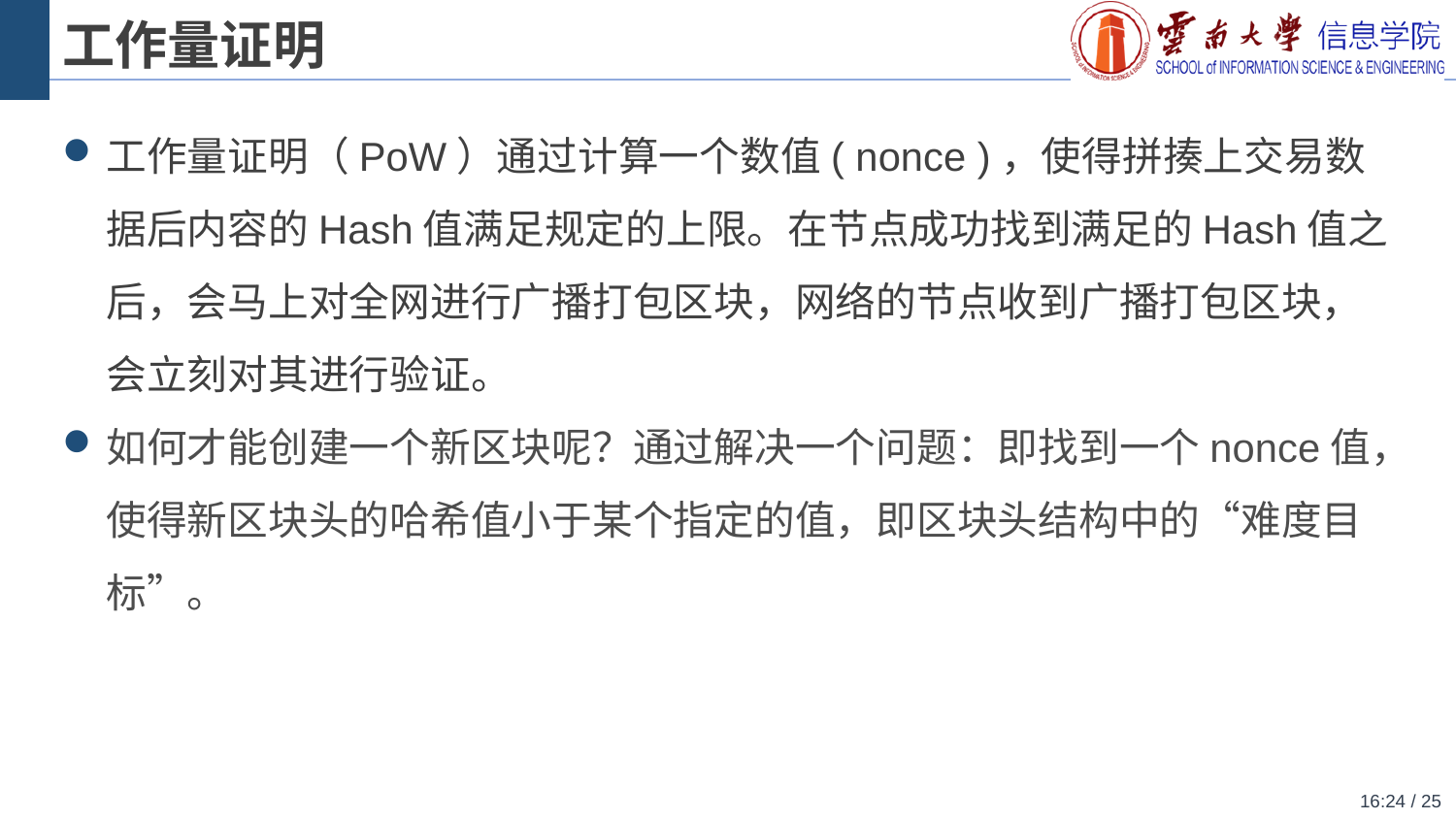

# 工作量证明
工作量证明（PoW）通过计算一个数值( nonce )，使得拼揍上交易数据后内容的Hash值满足规定的上限。在节点成功找到满足的Hash值之后，会马上对全网进行广播打包区块，网络的节点收到广播打包区块，会立刻对其进行验证。
如何才能创建一个新区块呢？通过解决一个问题：即找到一个nonce值，使得新区块头的哈希值小于某个指定的值，即区块头结构中的“难度目标”。